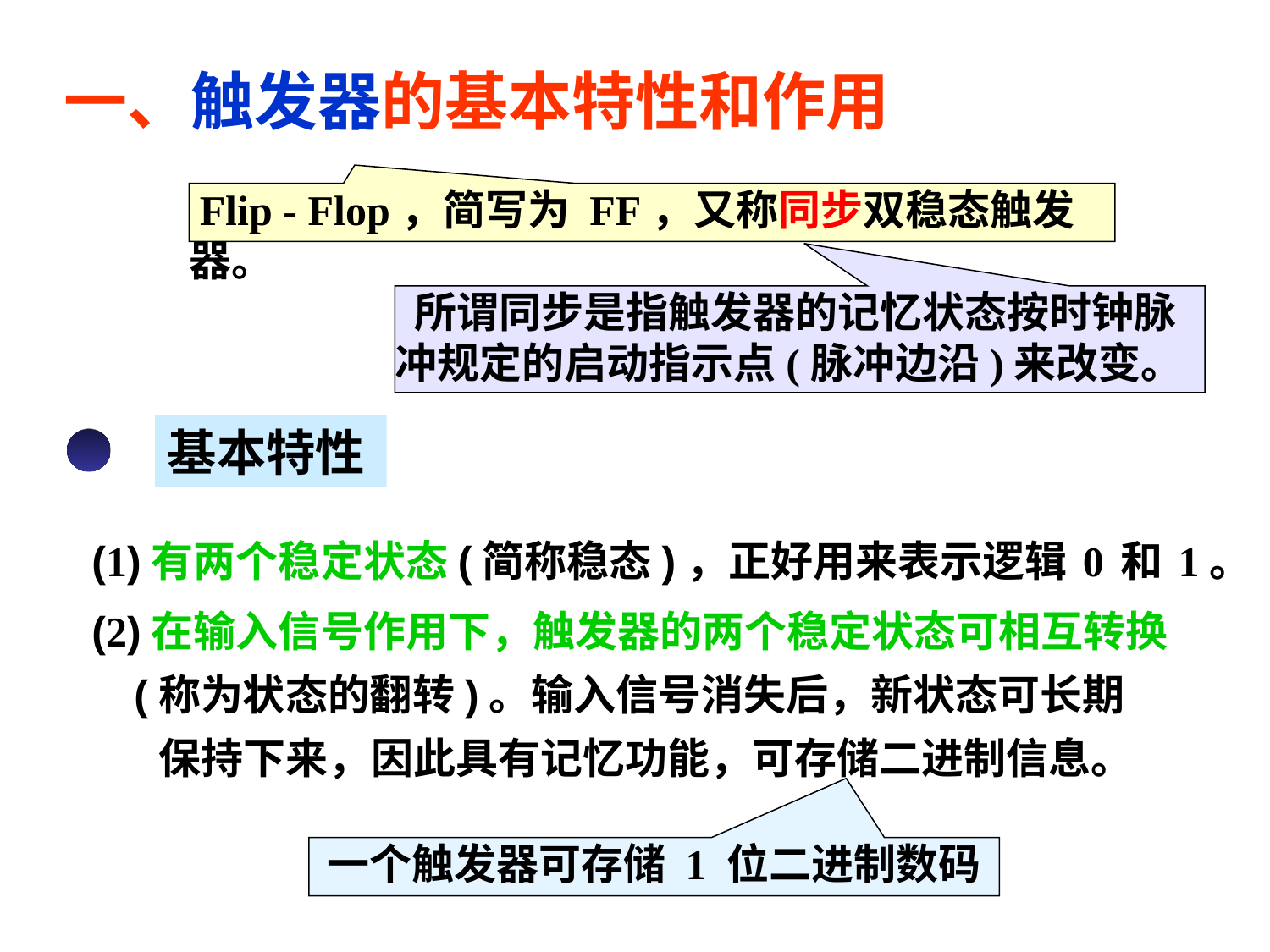

# 一、触发器的基本特性和作用
 Flip - Flop，简写为 FF，又称同步双稳态触发器。
 所谓同步是指触发器的记忆状态按时钟脉冲规定的启动指示点(脉冲边沿)来改变。
基本特性

(1)有两个稳定状态(简称稳态)，正好用来表示逻辑 0 和 1。
(2)在输入信号作用下，触发器的两个稳定状态可相互转换
    (称为状态的翻转)。输入信号消失后，新状态可长期
      保持下来，因此具有记忆功能，可存储二进制信息。
一个触发器可存储 1 位二进制数码